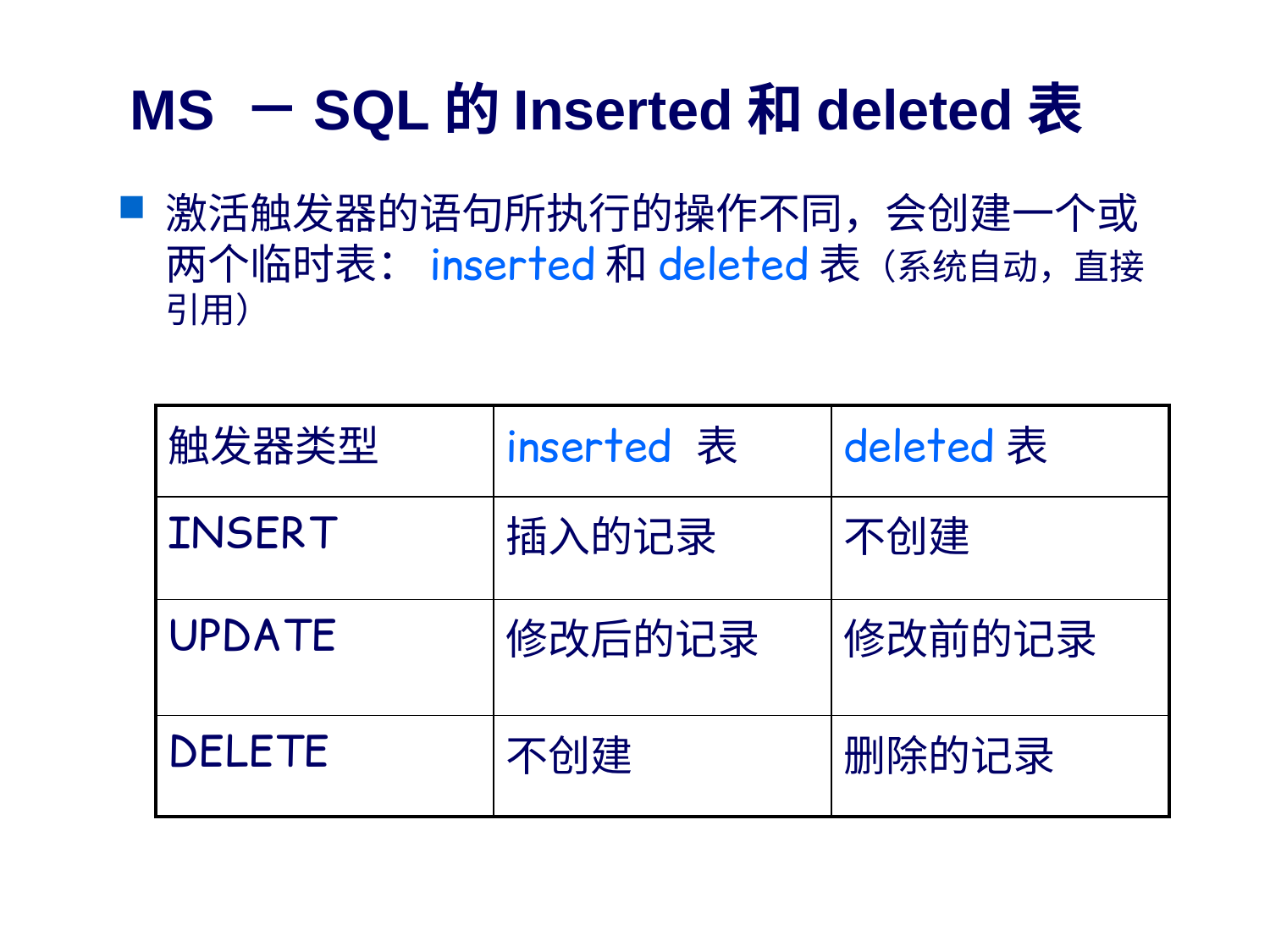

# MS －SQL的Inserted和deleted表
激活触发器的语句所执行的操作不同，会创建一个或两个临时表：inserted和deleted表（系统自动，直接引用）
| 触发器类型 | inserted 表 | deleted表 |
| --- | --- | --- |
| INSERT | 插入的记录 | 不创建 |
| UPDATE | 修改后的记录 | 修改前的记录 |
| DELETE | 不创建 | 删除的记录 |